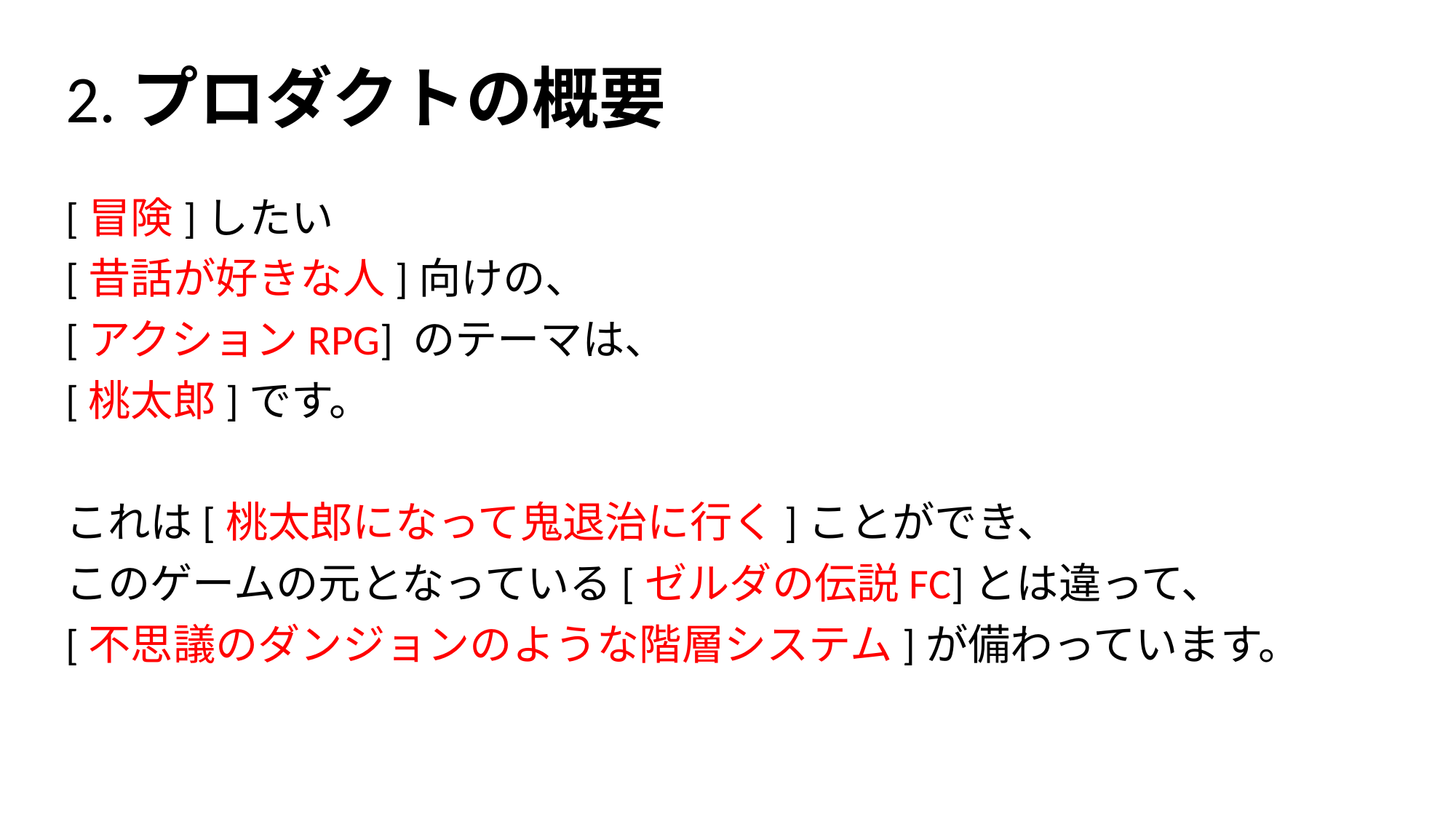

# 2.プロダクトの概要
[冒険]したい
[昔話が好きな人]向けの、
[アクションRPG] のテーマは、
[桃太郎]です。

これは[桃太郎になって鬼退治に行く]ことができ、
このゲームの元となっている[ゼルダの伝説FC]とは違って、
[不思議のダンジョンのような階層システム]が備わっています。